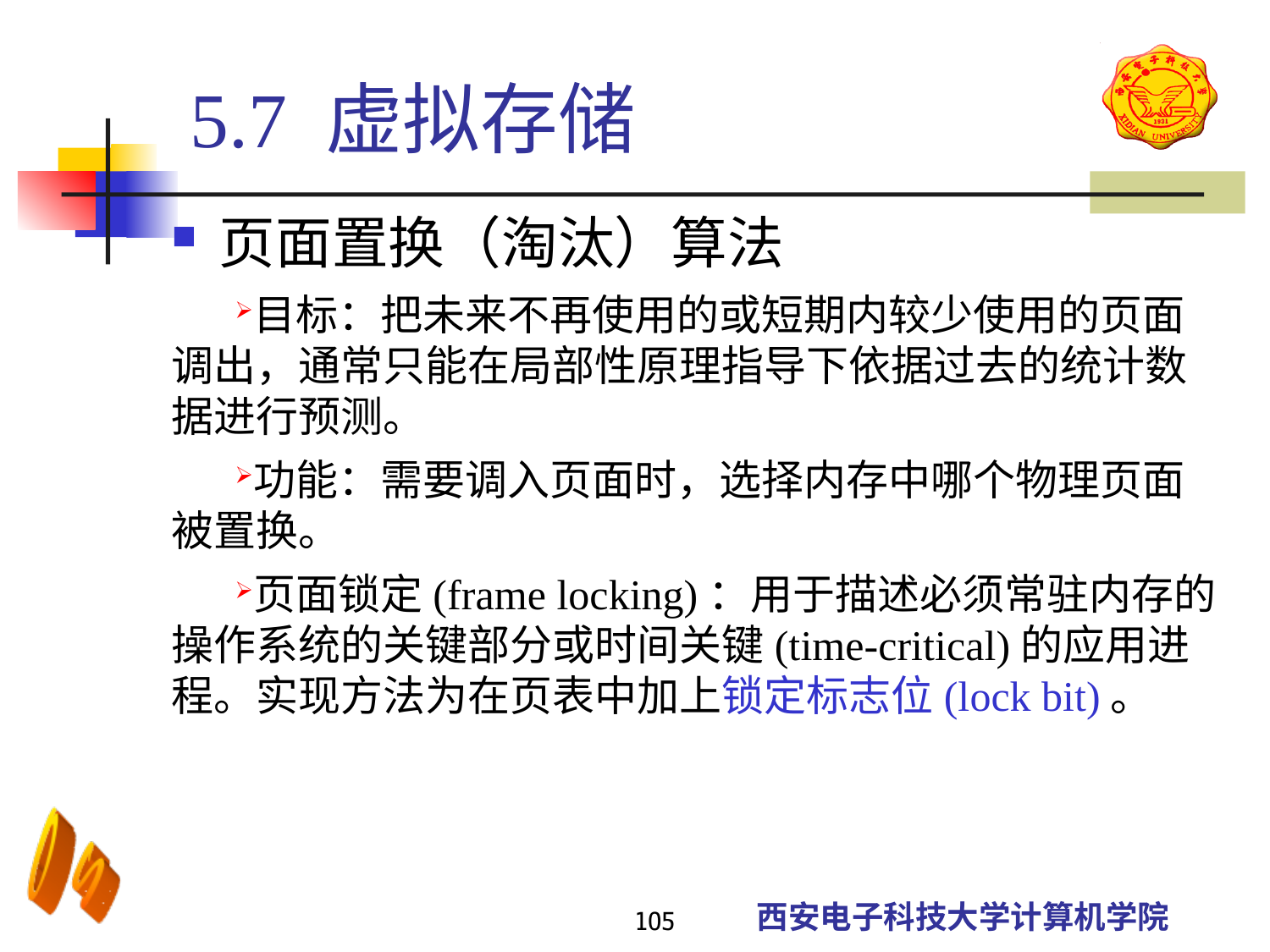

5.7 虚拟存储
页面置换（淘汰）算法
目标：把未来不再使用的或短期内较少使用的页面调出，通常只能在局部性原理指导下依据过去的统计数据进行预测。
功能：需要调入页面时，选择内存中哪个物理页面被置换。
页面锁定(frame locking)：用于描述必须常驻内存的操作系统的关键部分或时间关键(time-critical)的应用进程。实现方法为在页表中加上锁定标志位(lock bit)。
105